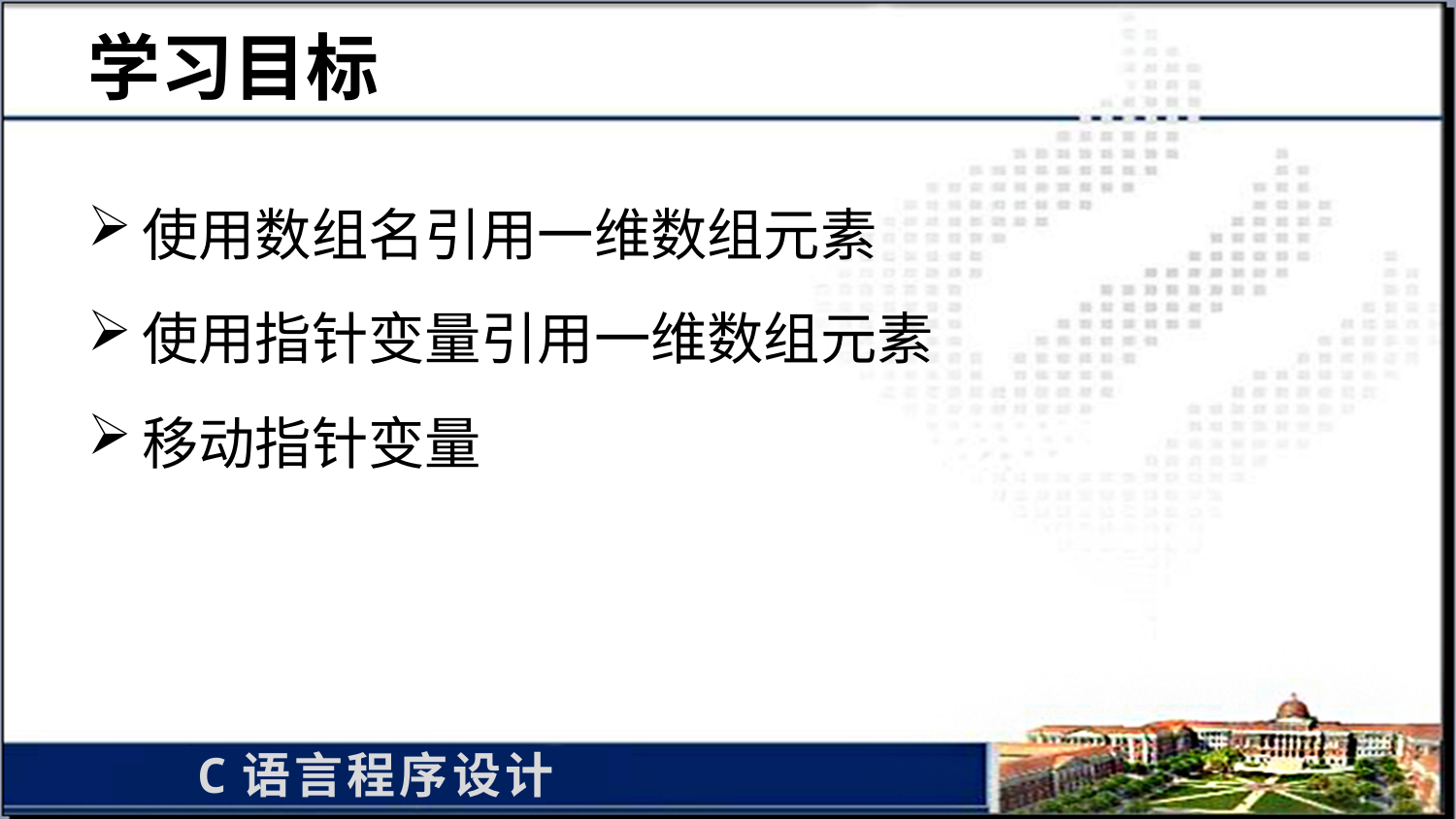

# 学习目标
使用数组名引用一维数组元素
使用指针变量引用一维数组元素
移动指针变量